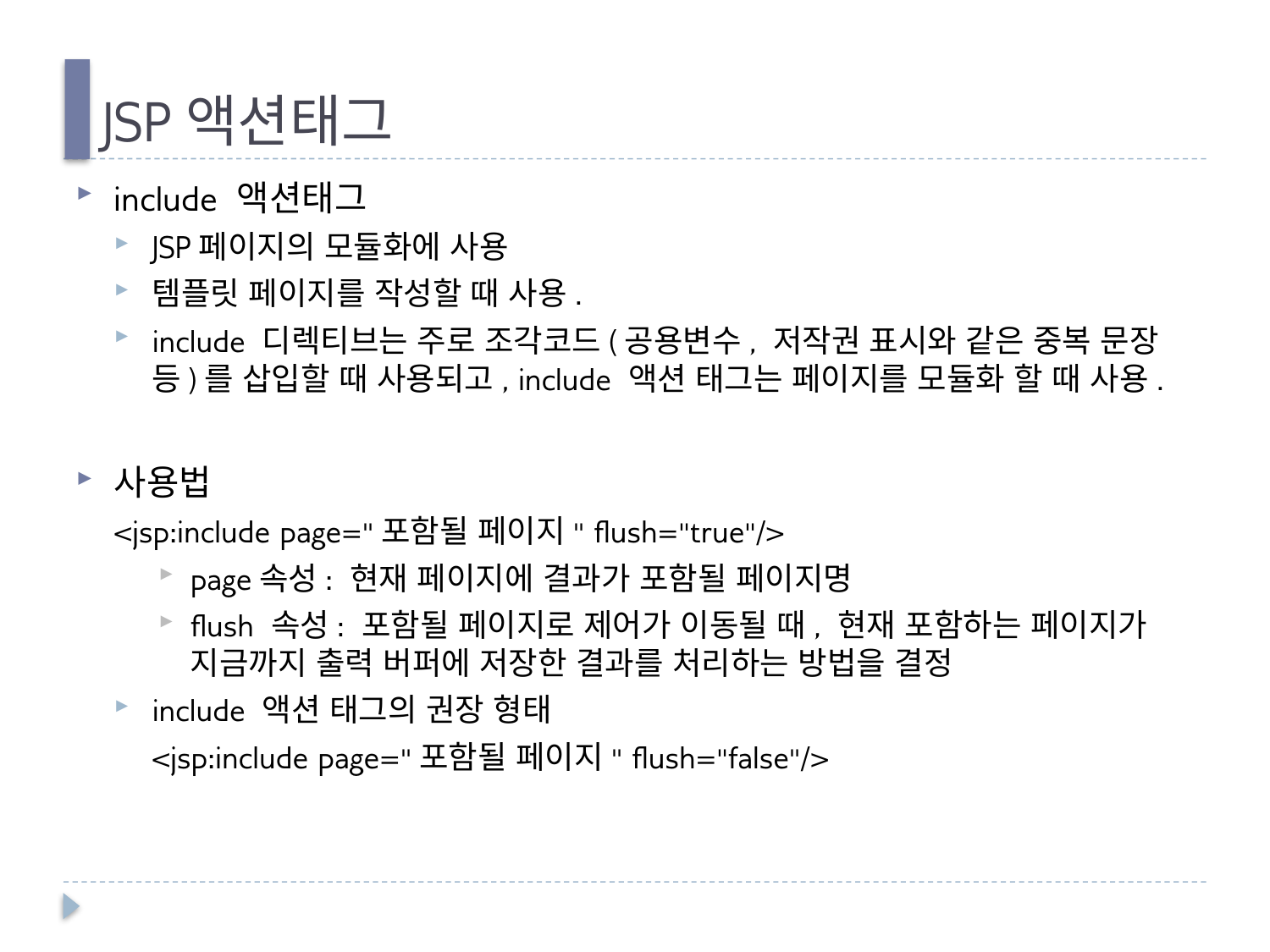

# JSP액션태그
include 액션태그
JSP페이지의 모듈화에 사용
템플릿 페이지를 작성할 때 사용.
include 디렉티브는 주로 조각코드(공용변수, 저작권 표시와 같은 중복 문장 등)를 삽입할 때 사용되고, include 액션 태그는 페이지를 모듈화 할 때 사용.

사용법
<jsp:include page="포함될 페이지" flush="true"/>
page속성: 현재 페이지에 결과가 포함될 페이지명
flush 속성: 포함될 페이지로 제어가 이동될 때, 현재 포함하는 페이지가 지금까지 출력 버퍼에 저장한 결과를 처리하는 방법을 결정
include 액션 태그의 권장 형태
	<jsp:include page="포함될 페이지" flush="false"/>